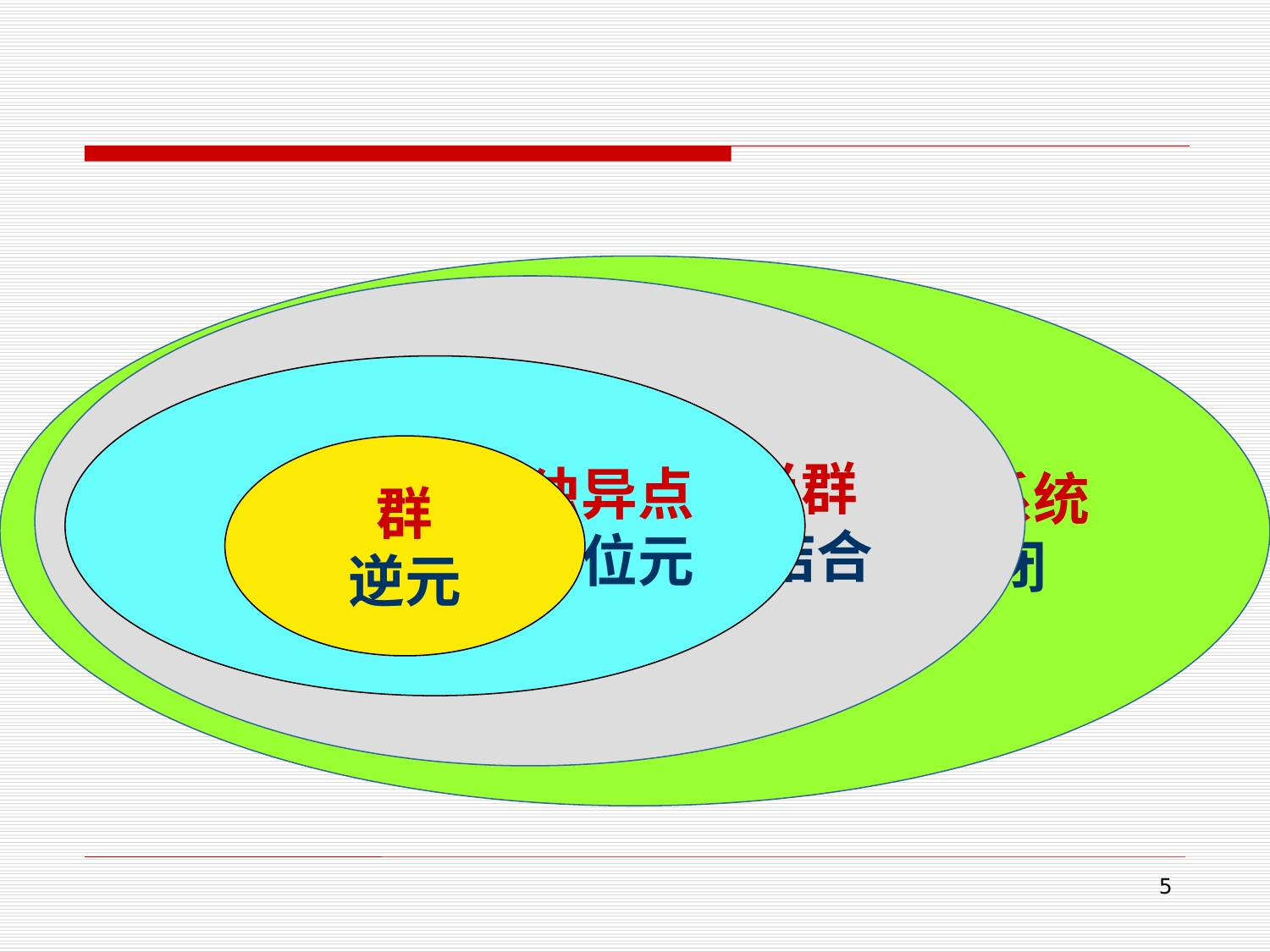

代数系统
                                                      封闭
                                                                               半群
                                       可结合
                          独异点
                          单位元
群
逆元
5